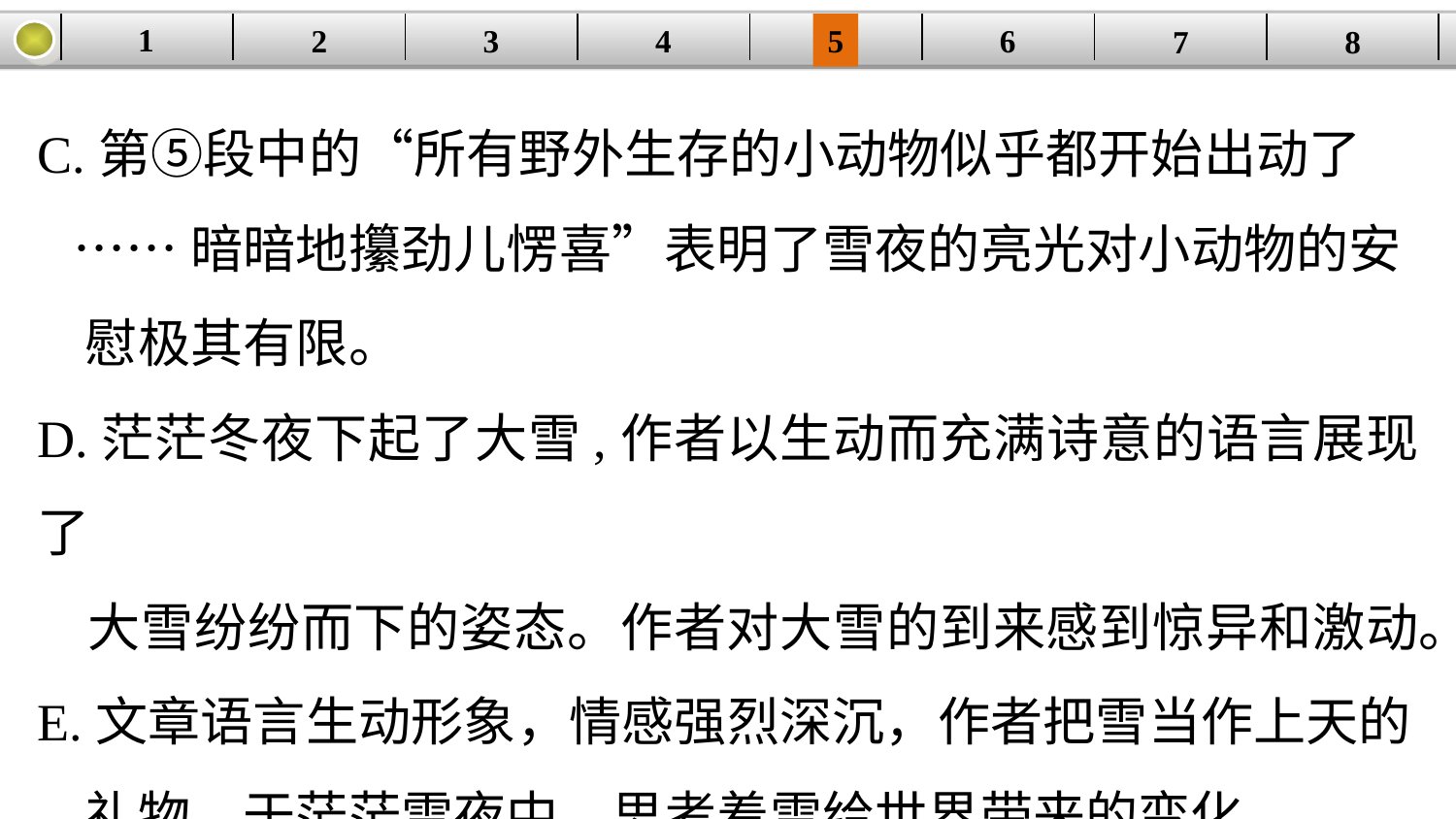

1
2
3
4
|  |  |  |  |  |  |  |  |
| --- | --- | --- | --- | --- | --- | --- | --- |
5
6
7
8

C.第⑤段中的“所有野外生存的小动物似乎都开始出动了
   ……暗暗地攥劲儿愣喜”表明了雪夜的亮光对小动物的安
   慰极其有限。
D.茫茫冬夜下起了大雪,作者以生动而充满诗意的语言展现了
   大雪纷纷而下的姿态。作者对大雪的到来感到惊异和激动。
E.文章语言生动形象，情感强烈深沉，作者把雪当作上天的
   礼物，于茫茫雪夜中，思考着雪给世界带来的变化。